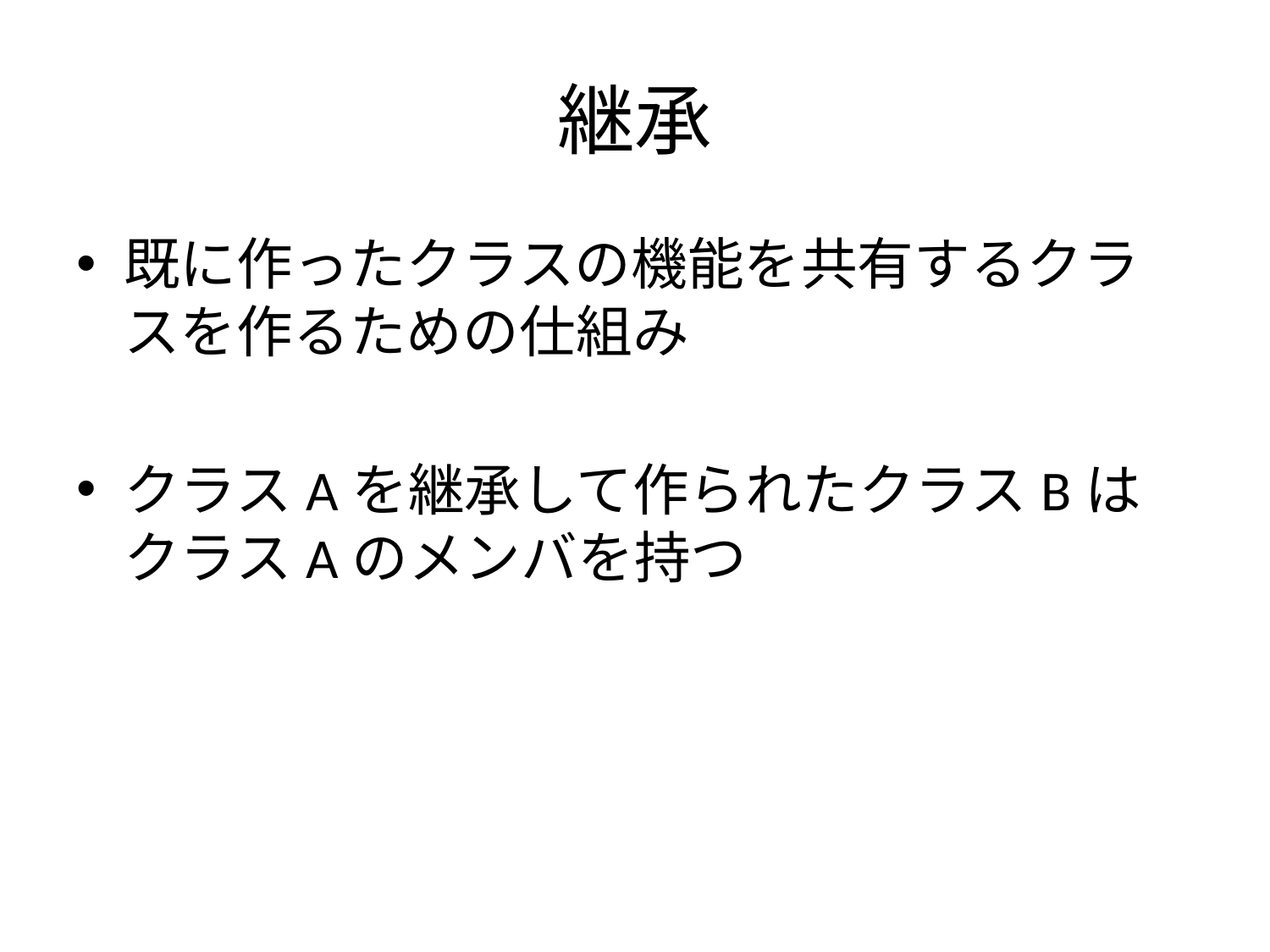

# 継承
既に作ったクラスの機能を共有するクラスを作るための仕組み

クラスAを継承して作られたクラスBはクラスAのメンバを持つ